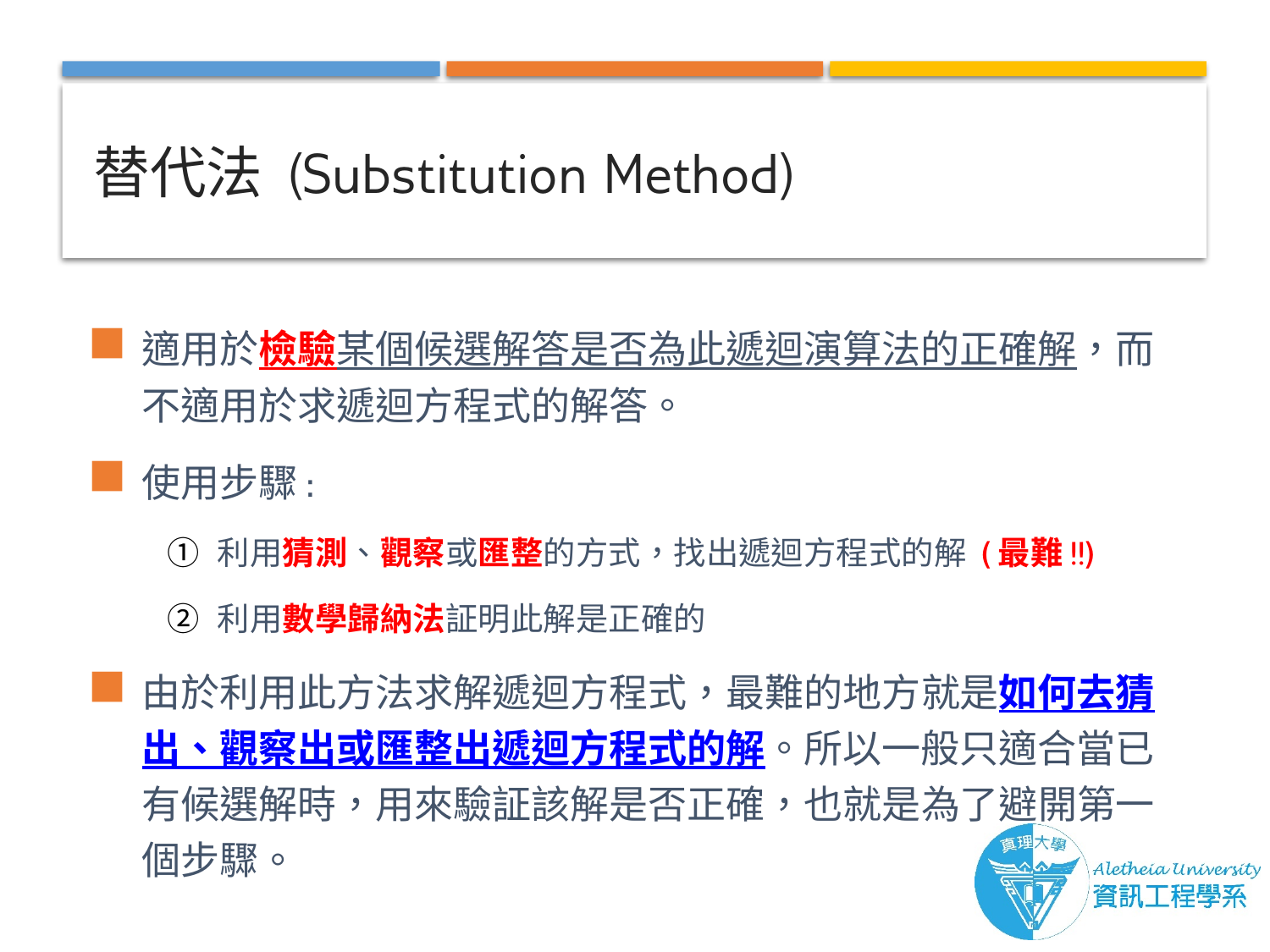

# 替代法 (Substitution Method)
適用於檢驗某個候選解答是否為此遞迴演算法的正確解，而不適用於求遞迴方程式的解答。
使用步驟:
利用猜測、觀察或匯整的方式，找出遞迴方程式的解 (最難!!)
利用數學歸納法証明此解是正確的
由於利用此方法求解遞迴方程式，最難的地方就是如何去猜出、觀察出或匯整出遞迴方程式的解。所以一般只適合當已有候選解時，用來驗証該解是否正確，也就是為了避開第一個步驟。